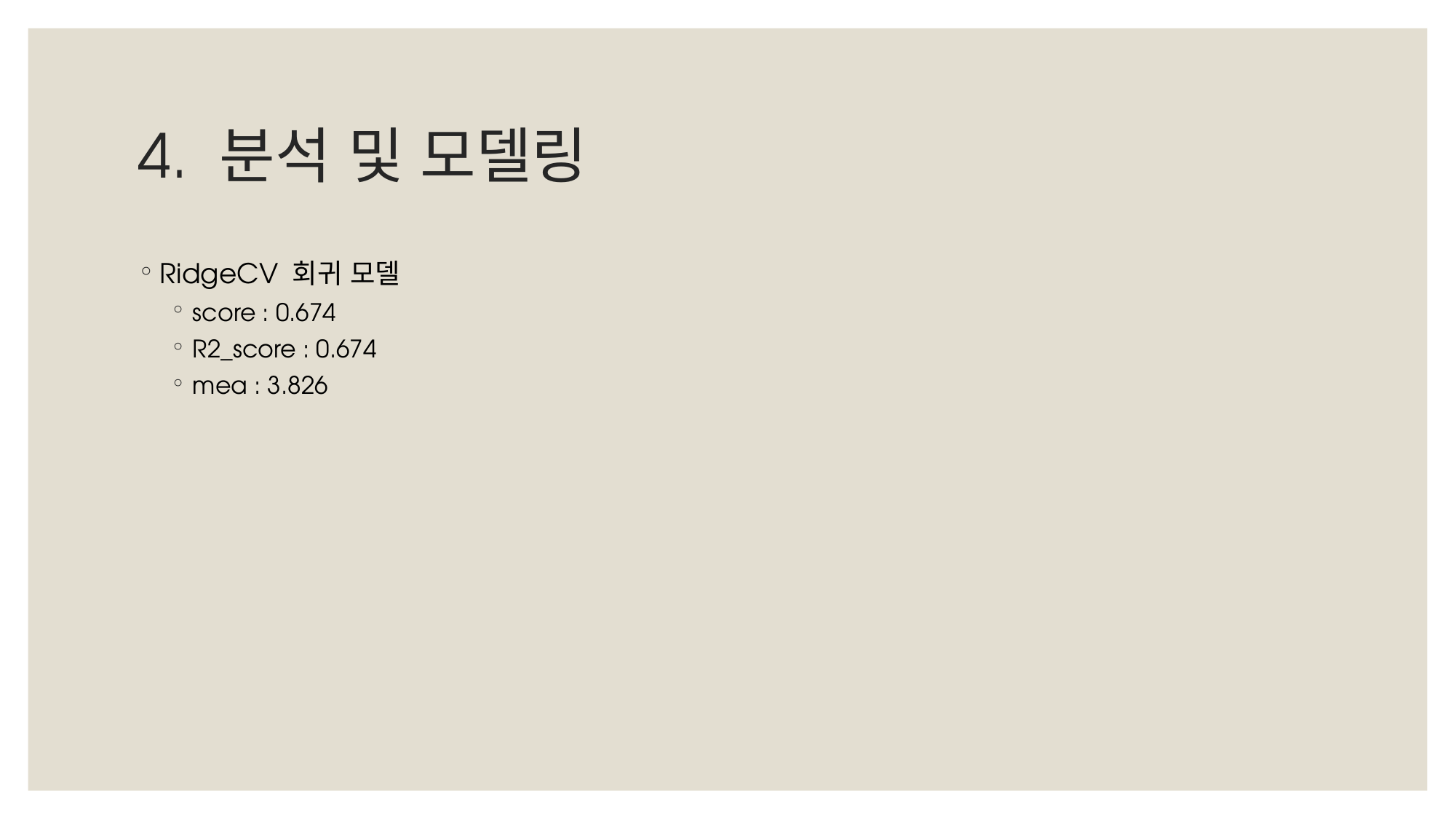

# 4. 분석 및 모델링
RidgeCV 회귀 모델
score : 0.674
R2_score : 0.674
mea : 3.826